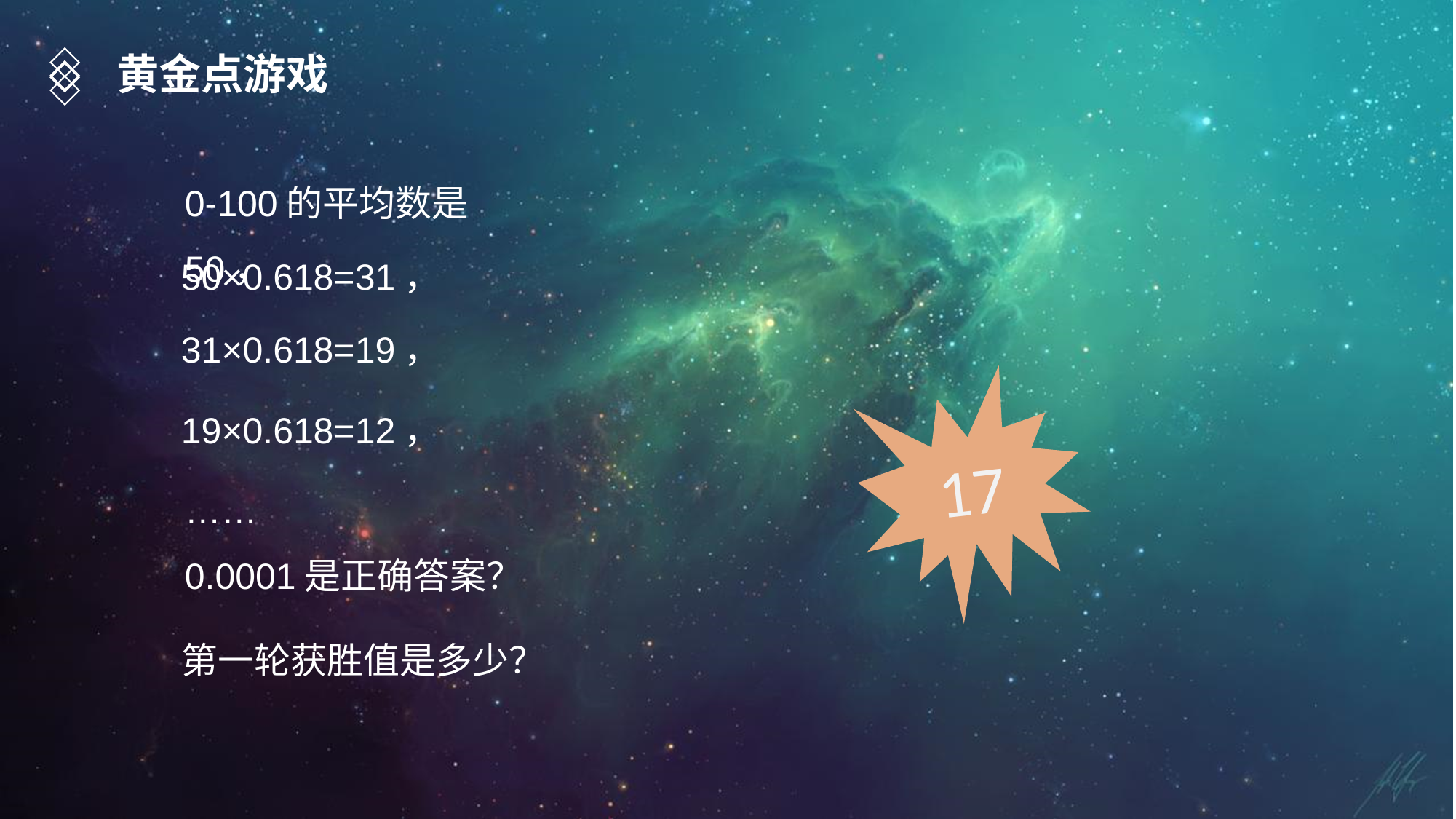

黄金点游戏

0-100的平均数是50，
50×0.618=31，
31×0.618=19，
17
19×0.618=12，
……
0.0001是正确答案？
第一轮获胜值是多少？